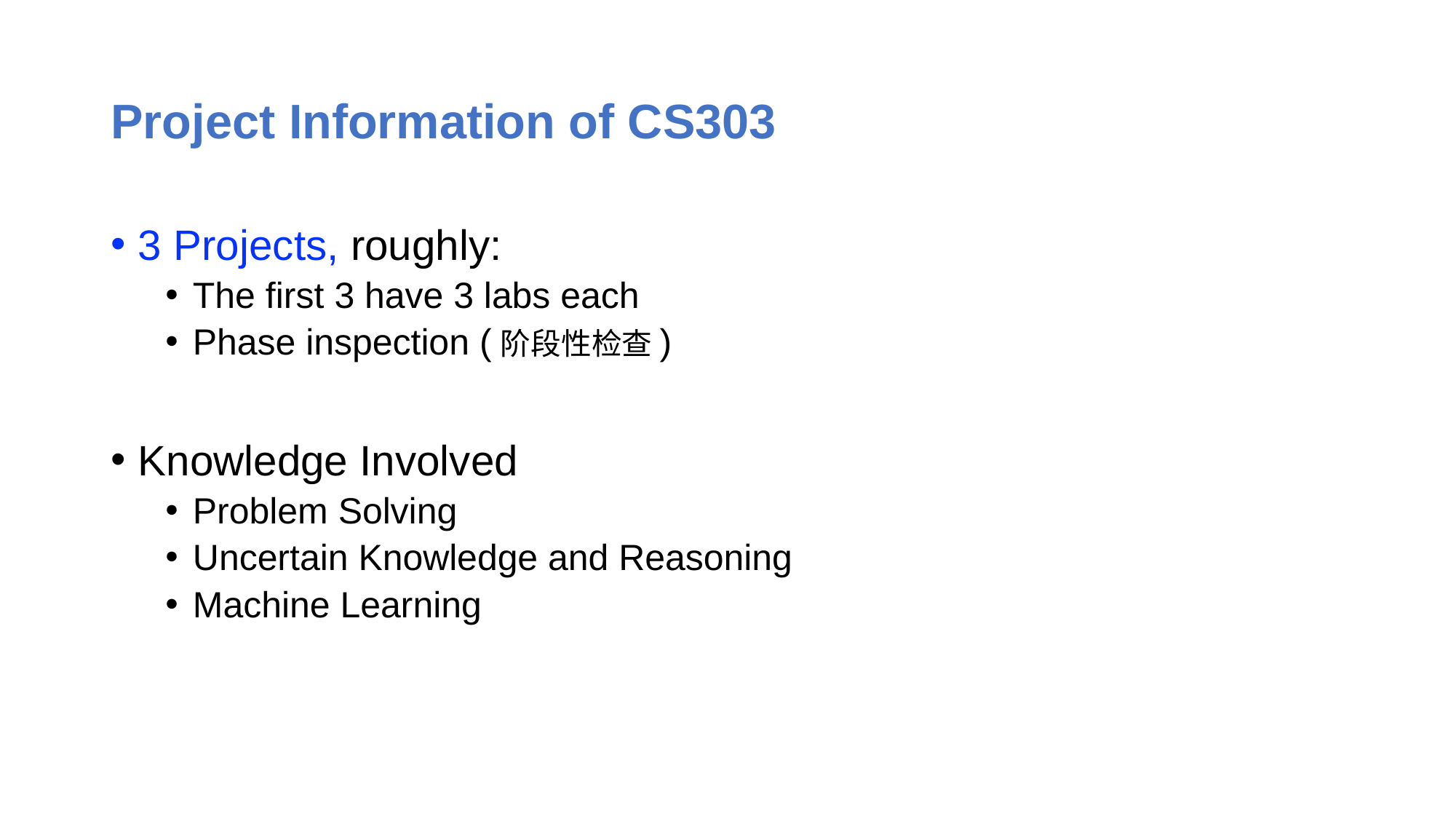

# Project Information of CS303
3 Projects, roughly:
The first 3 have 3 labs each
Phase inspection (阶段性检查)

Knowledge Involved
Problem Solving
Uncertain Knowledge and Reasoning
Machine Learning